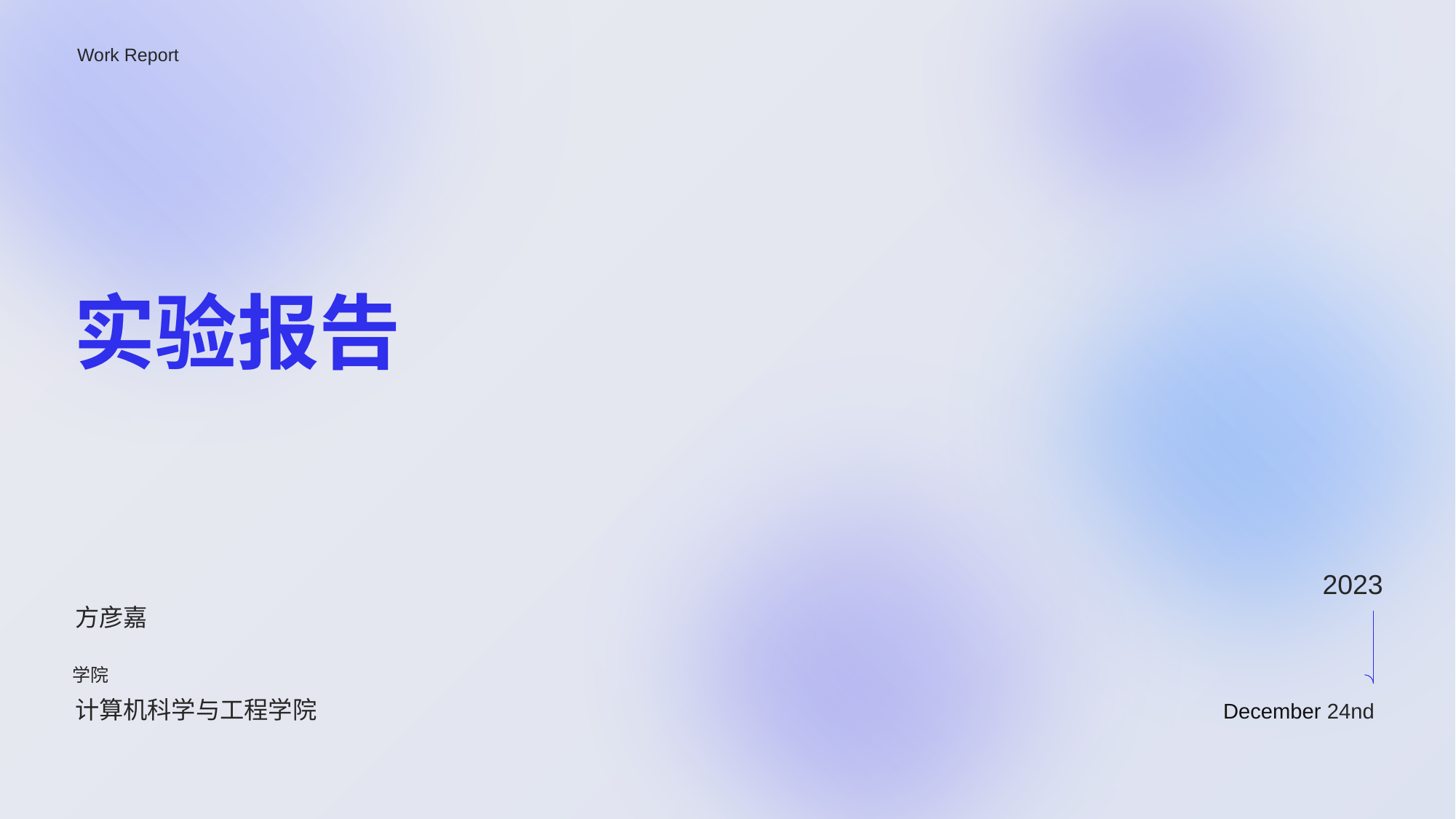

Work Report
实验报告
2023
方彦嘉

学院
计算机科学与工程学院
December 24nd